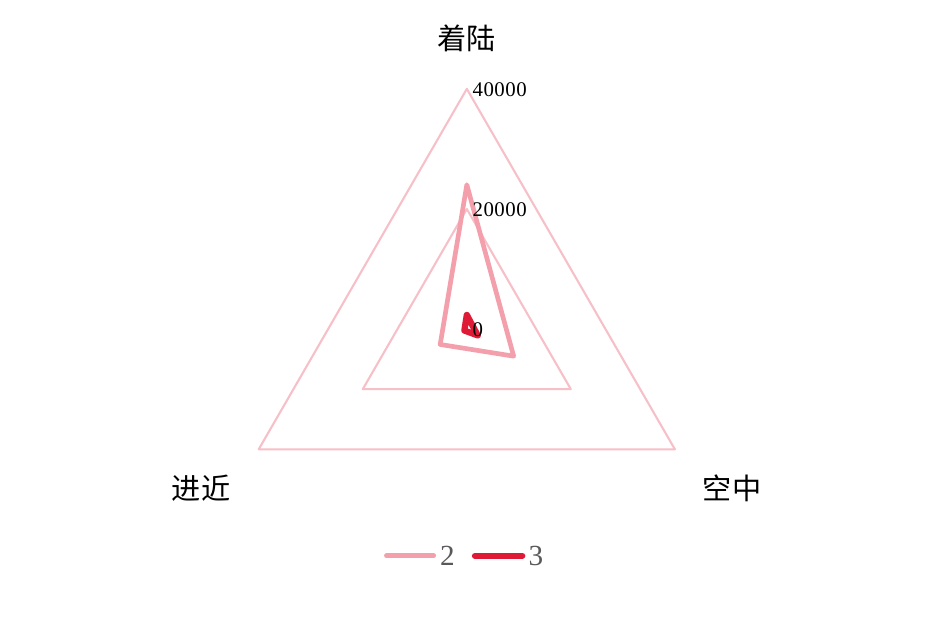

### Chart

| Category | 2 | 3 |
|---|---|---|
| 着陆 | 24044.0 | 2362.0 |
| 空中 | 9007.0 | 2112.0 |
| 进近 | 5115.0 | 476.0 |